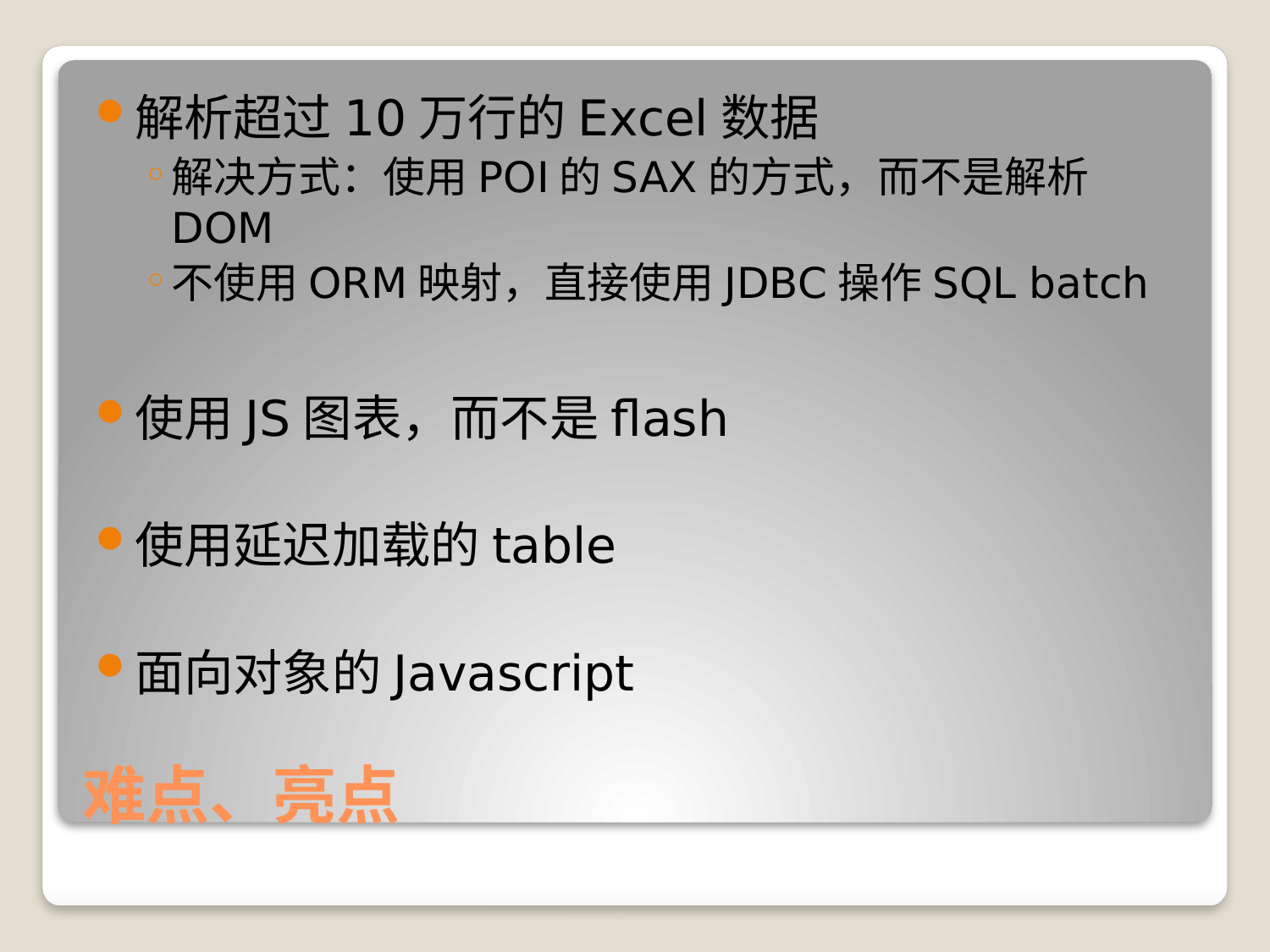

解析超过10万行的Excel数据
解决方式：使用POI的SAX的方式，而不是解析DOM
不使用ORM映射，直接使用JDBC操作SQL batch

使用JS图表，而不是flash

使用延迟加载的table

面向对象的Javascript

# 难点、亮点